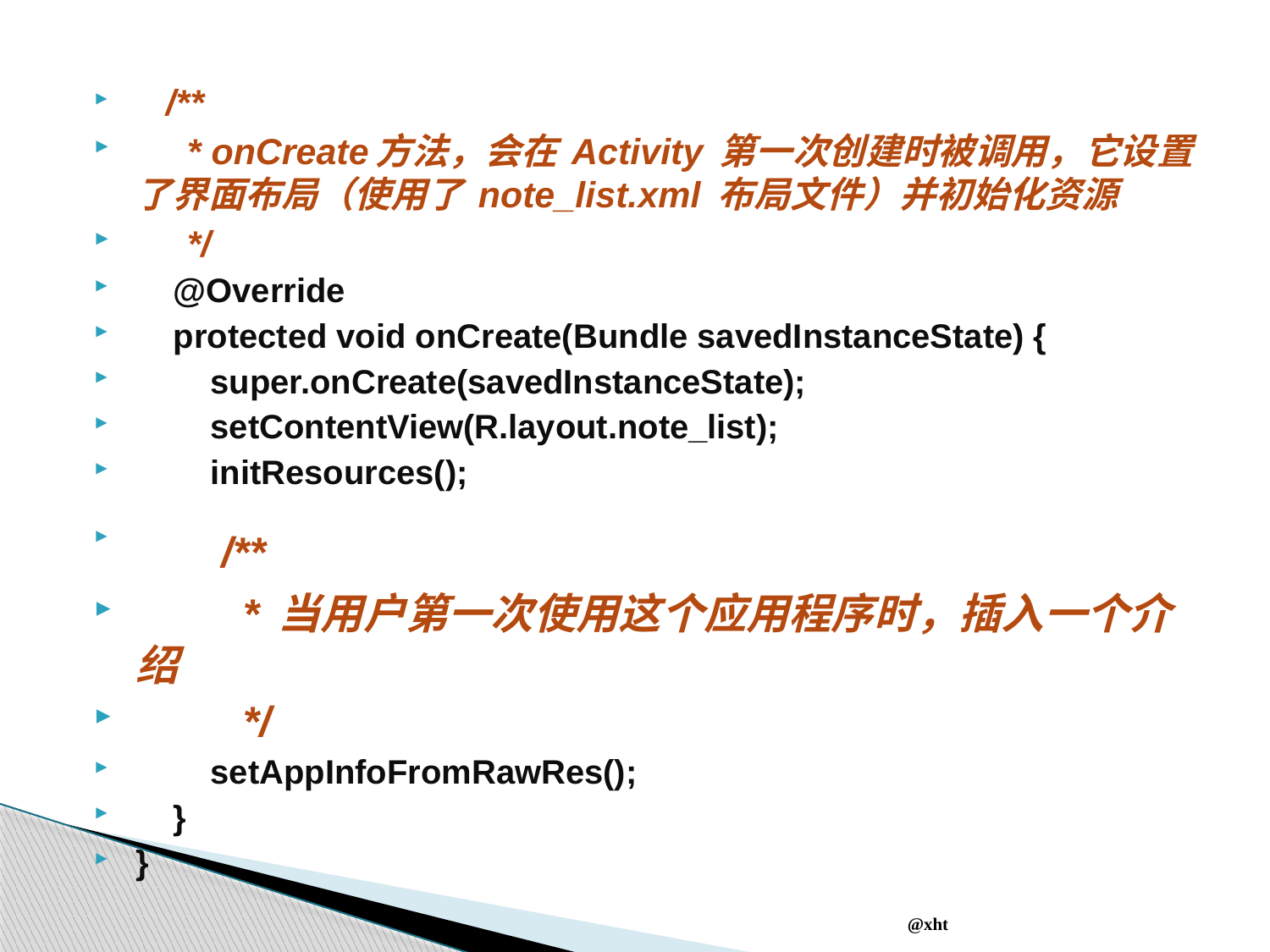

/**
     * onCreate方法，会在 Activity 第一次创建时被调用，它设置了界面布局（使用了 note_list.xml 布局文件）并初始化资源
     */
    @Override
    protected void onCreate(Bundle savedInstanceState) {
        super.onCreate(savedInstanceState);
        setContentView(R.layout.note_list);
        initResources();
        /**
         * 当用户第一次使用这个应用程序时，插入一个介绍
         */
        setAppInfoFromRawRes();
    }
}

@xht
23